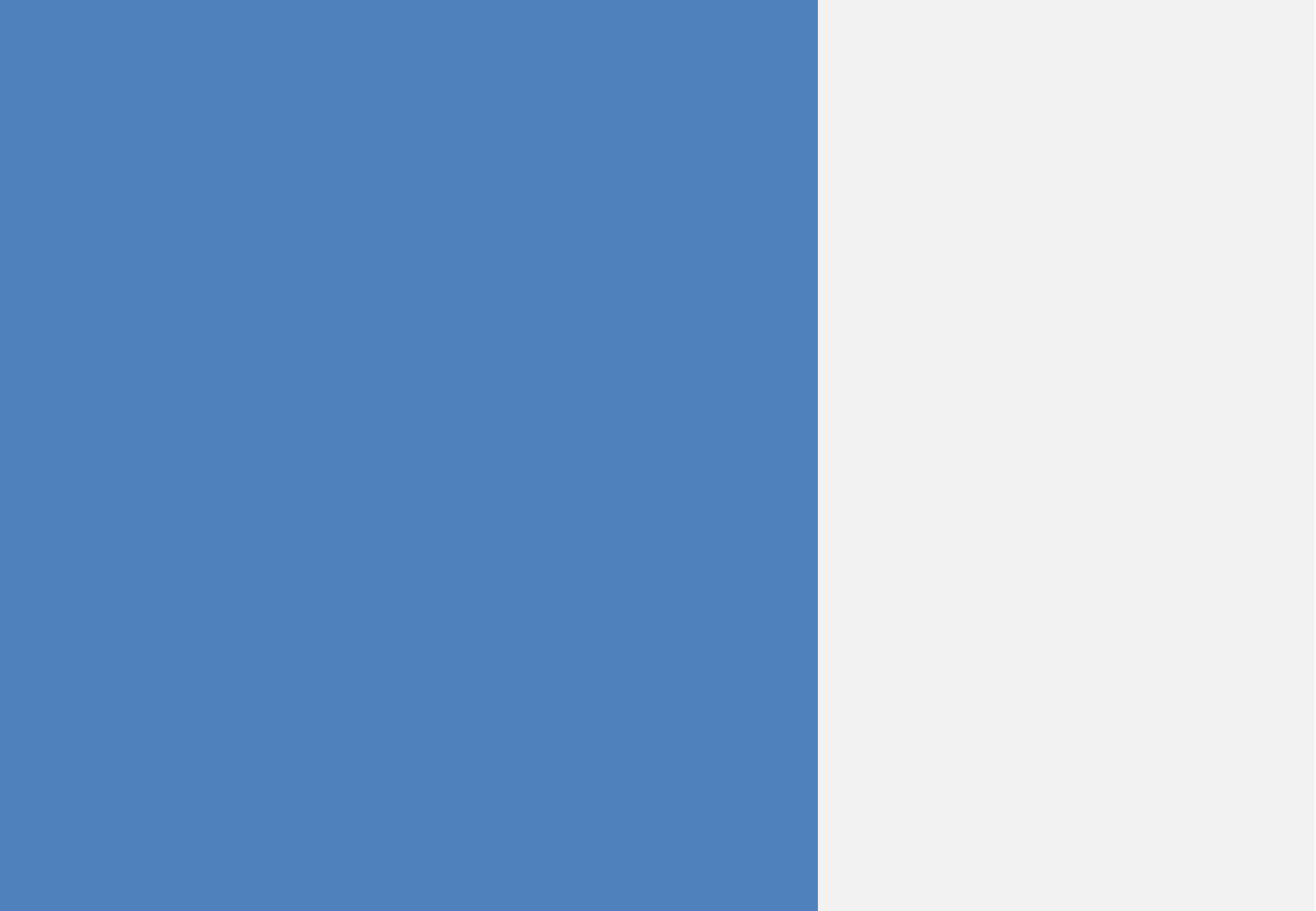

# 목차 1. 함수란? 2. 함수를 만드는 방법 3. 함수를 사용하는 방법 4. 매개변수가 없는 함수 5. 리턴값이 없는 함수 6. 매개변수, 리턴값이 모두 없는 함수